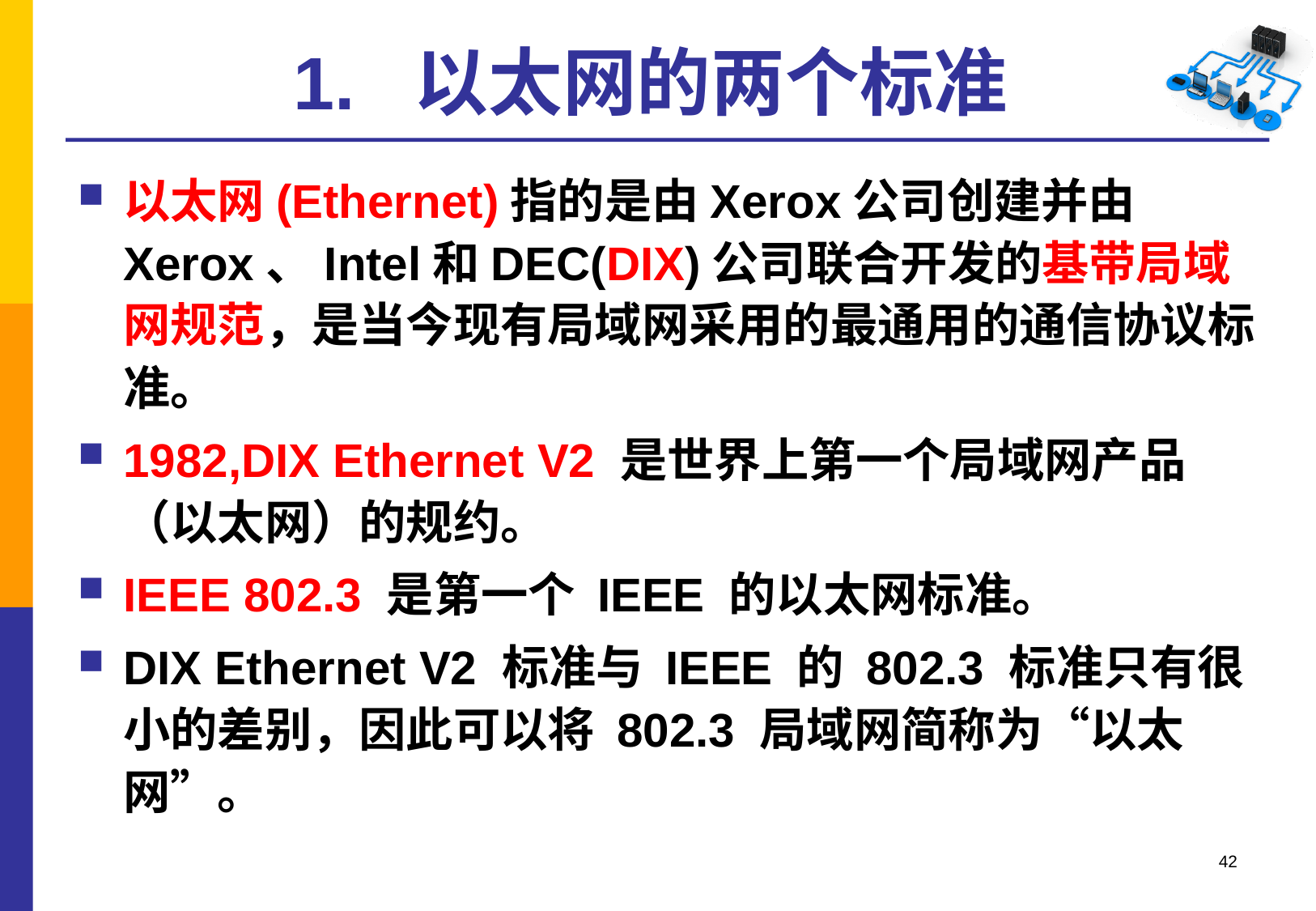

# 1.  以太网的两个标准
以太网(Ethernet)指的是由Xerox公司创建并由Xerox、Intel和DEC(DIX)公司联合开发的基带局域网规范，是当今现有局域网采用的最通用的通信协议标准。
1982,DIX Ethernet V2 是世界上第一个局域网产品（以太网）的规约。
IEEE 802.3 是第一个 IEEE 的以太网标准。
DIX Ethernet V2 标准与 IEEE 的 802.3 标准只有很小的差别，因此可以将 802.3 局域网简称为“以太网”。
42